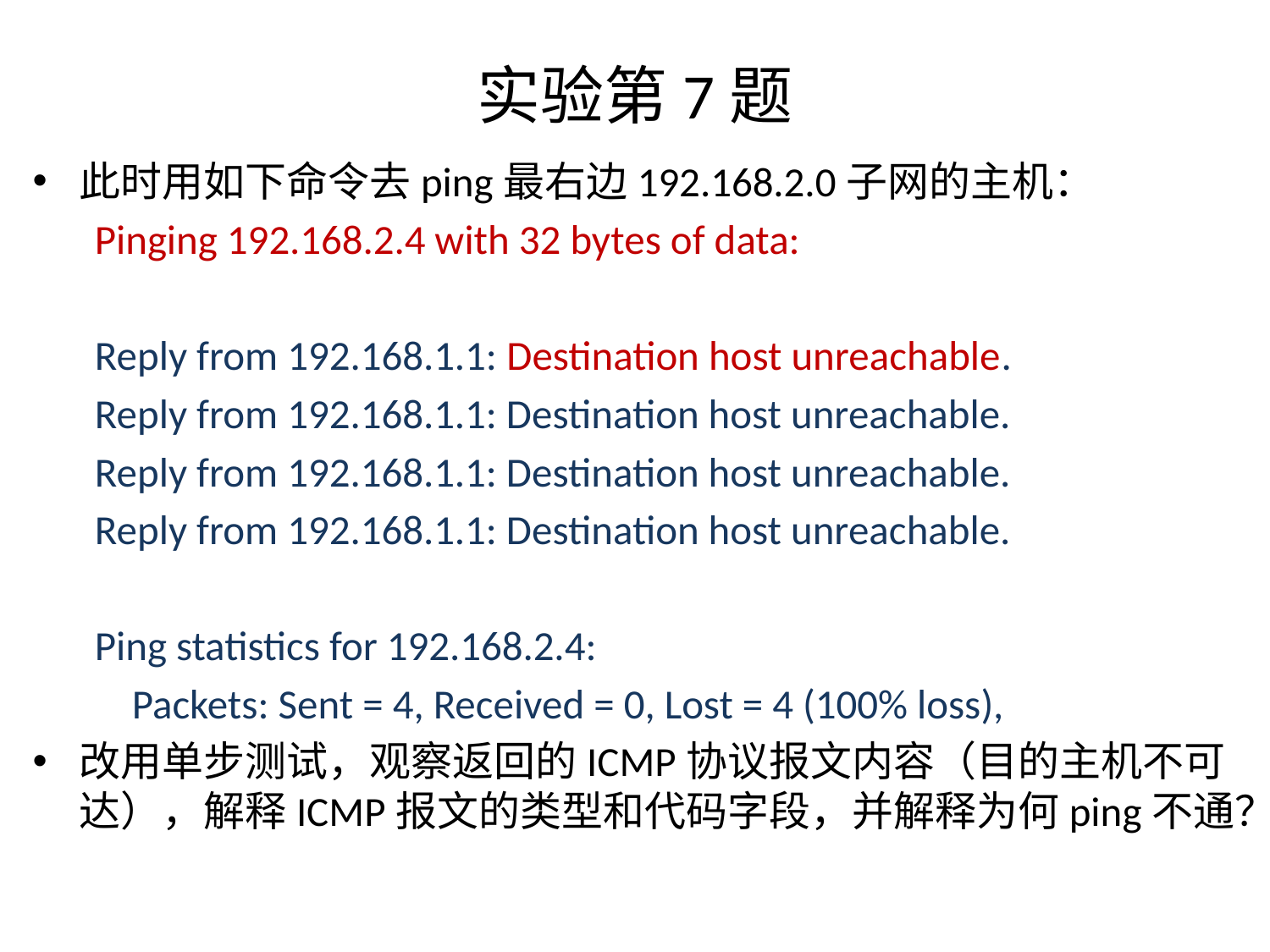

# 实验第7题
此时用如下命令去ping最右边192.168.2.0子网的主机：
Pinging 192.168.2.4 with 32 bytes of data:

Reply from 192.168.1.1: Destination host unreachable.
Reply from 192.168.1.1: Destination host unreachable.
Reply from 192.168.1.1: Destination host unreachable.
Reply from 192.168.1.1: Destination host unreachable.

Ping statistics for 192.168.2.4:
    Packets: Sent = 4, Received = 0, Lost = 4 (100% loss),
改用单步测试，观察返回的ICMP协议报文内容（目的主机不可达），解释ICMP报文的类型和代码字段，并解释为何ping不通？